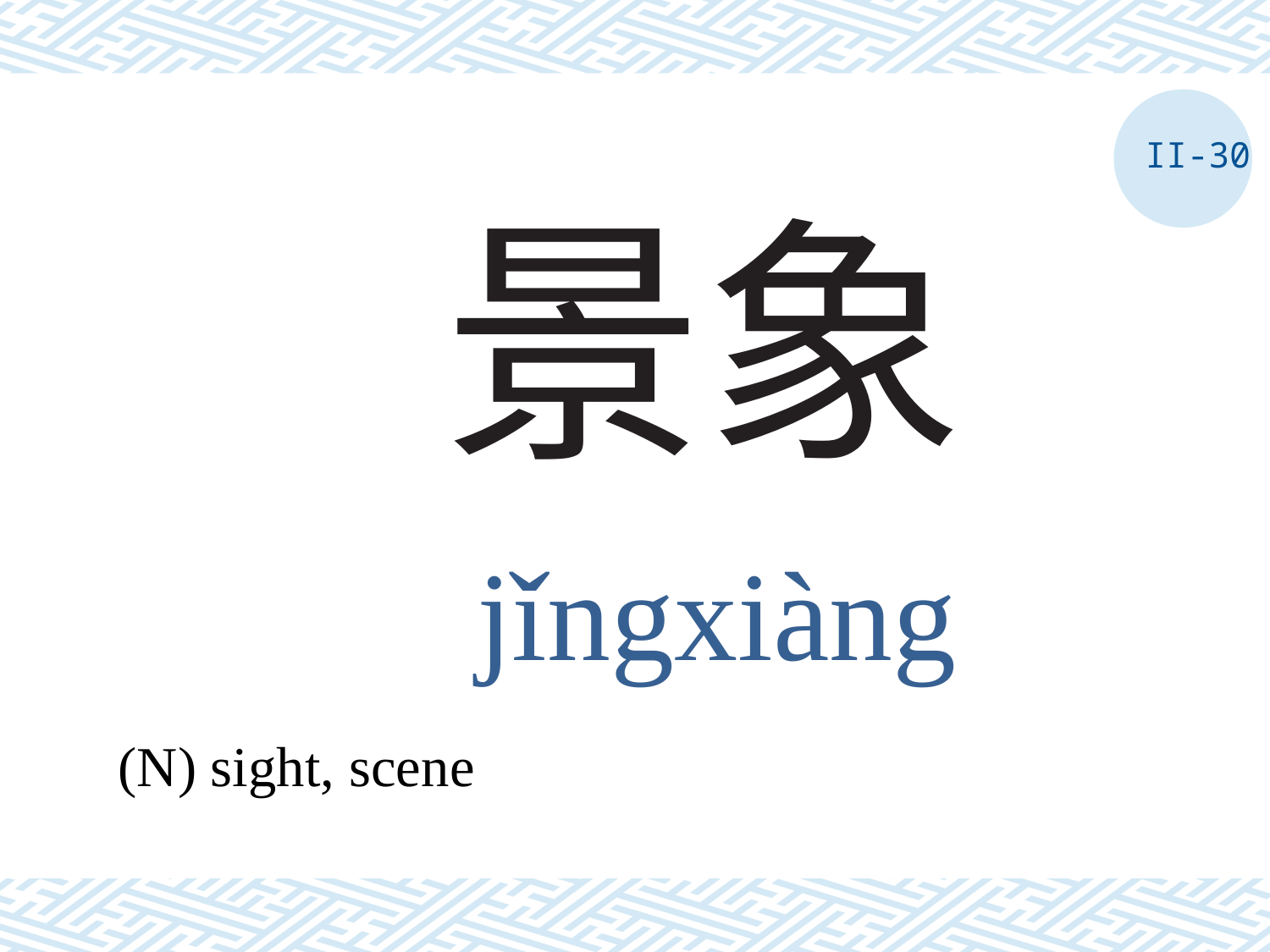

II-30

# 景象
jǐngxiàng
(N) sight, scene